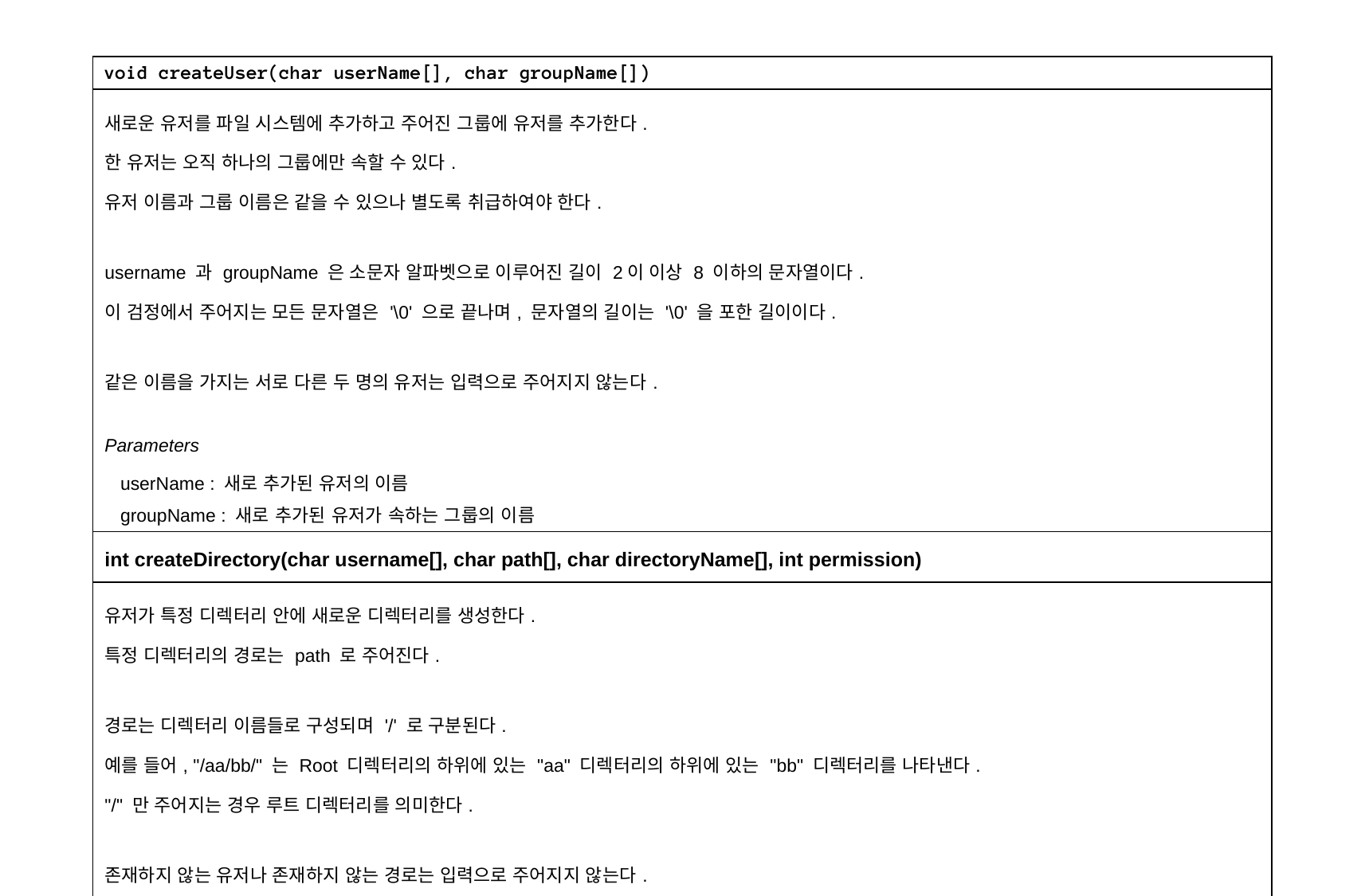

| void createUser(char userName[], char groupName[]) |
| --- |
| 새로운 유저를 파일 시스템에 추가하고 주어진 그룹에 유저를 추가한다. 한 유저는 오직 하나의 그룹에만 속할 수 있다. 유저 이름과 그룹 이름은 같을 수 있으나 별도록 취급하여야 한다. username 과 groupName 은 소문자 알파벳으로 이루어진 길이 2이 이상 8 이하의 문자열이다. 이 검정에서 주어지는 모든 문자열은 '\0' 으로 끝나며, 문자열의 길이는 '\0' 을 포한 길이이다. 같은 이름을 가지는 서로 다른 두 명의 유저는 입력으로 주어지지 않는다. Parameters userName : 새로 추가된 유저의 이름 groupName : 새로 추가된 유저가 속하는 그룹의 이름 |
| int createDirectory(char username[], char path[], char directoryName[], int permission) |
| 유저가 특정 디렉터리 안에 새로운 디렉터리를 생성한다. 특정 디렉터리의 경로는 path 로 주어진다. 경로는 디렉터리 이름들로 구성되며 '/' 로 구분된다. 예를 들어, "/aa/bb/" 는 Root 디렉터리의 하위에 있는 "aa" 디렉터리의 하위에 있는 "bb" 디렉터리를 나타낸다. "/" 만 주어지는 경우 루트 디렉터리를 의미한다. 존재하지 않는 유저나 존재하지 않는 경로는 입력으로 주어지지 않는다. 한 디렉터리 안에 똑같은 이름을 가지는 두 개의 디렉토리를 생성하는 입력은 주어지지 않는다. |